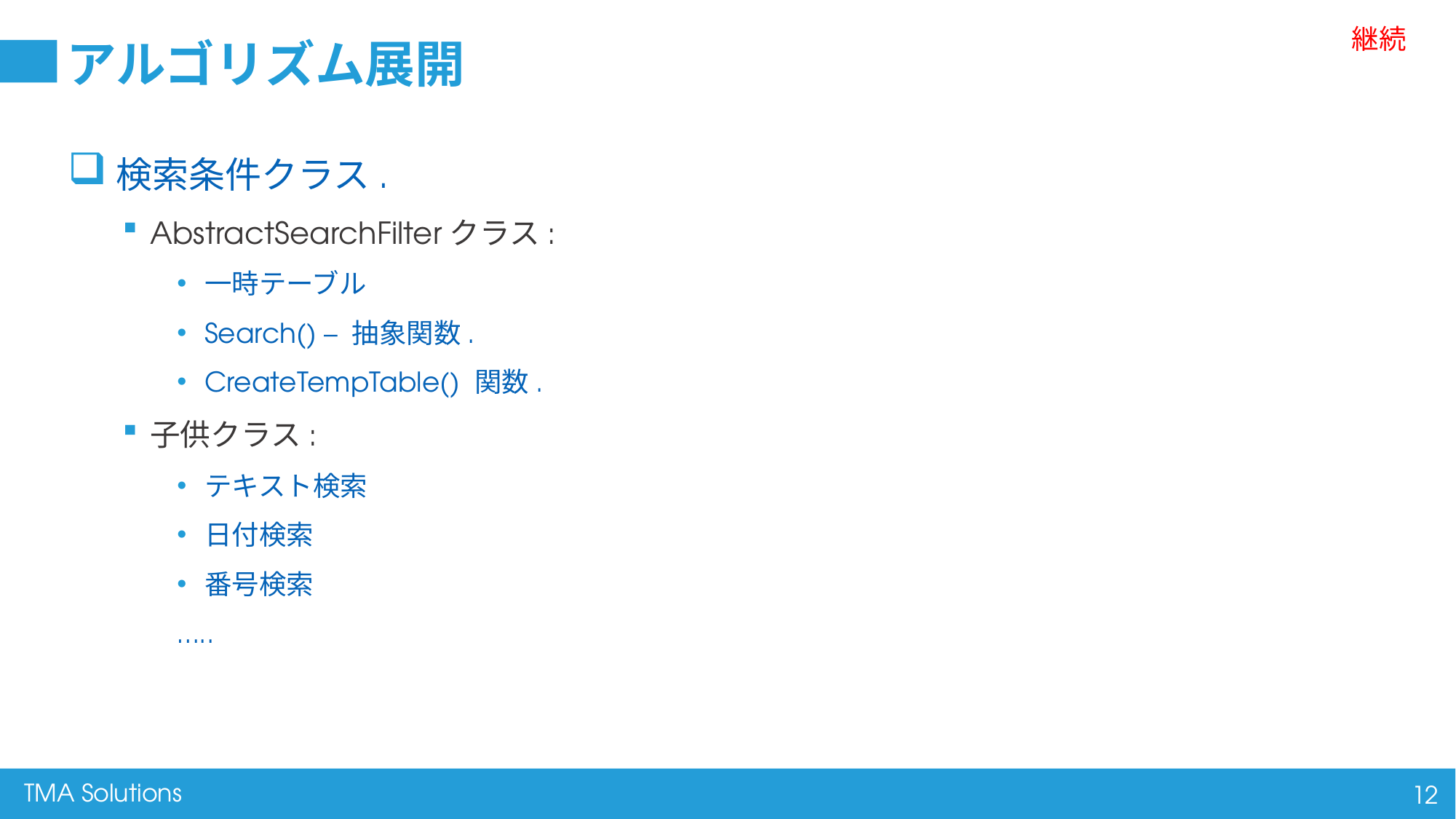

継続
# アルゴリズム展開
検索条件クラス.
AbstractSearchFilterクラス:
一時テーブル
Search() – 抽象関数.
CreateTempTable() 関数.
子供クラス:
テキスト検索
日付検索
番号検索
…..